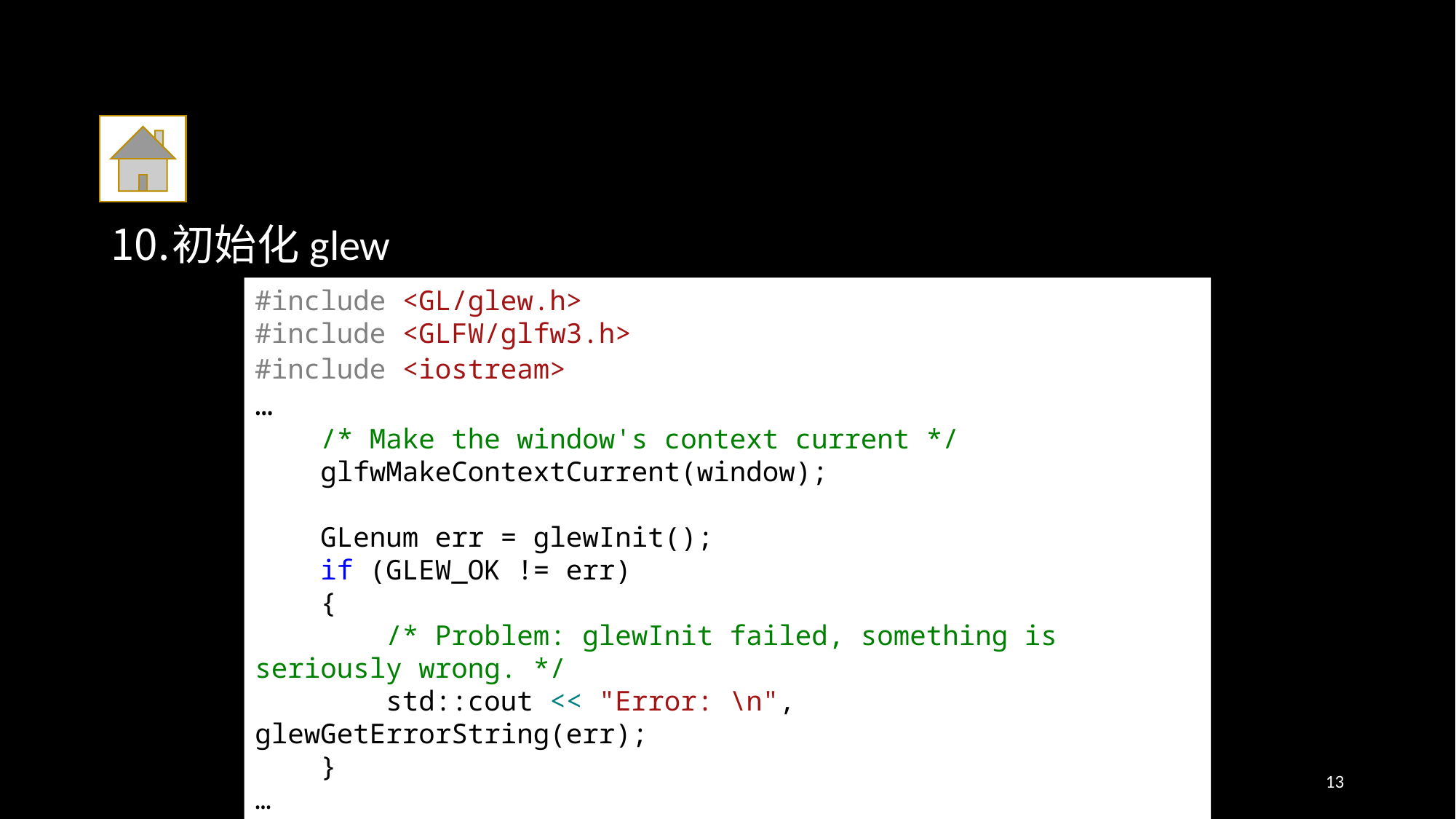

#

初始化glew
#include <GL/glew.h>
#include <GLFW/glfw3.h>
#include <iostream>
…
    /* Make the window's context current */
    glfwMakeContextCurrent(window);

    GLenum err = glewInit();
    if (GLEW_OK != err)
    {
        /* Problem: glewInit failed, something is seriously wrong. */
        std::cout << "Error: \n", glewGetErrorString(err);
    }
…
Computer Graphics, Hangzhou Dianzi University
13